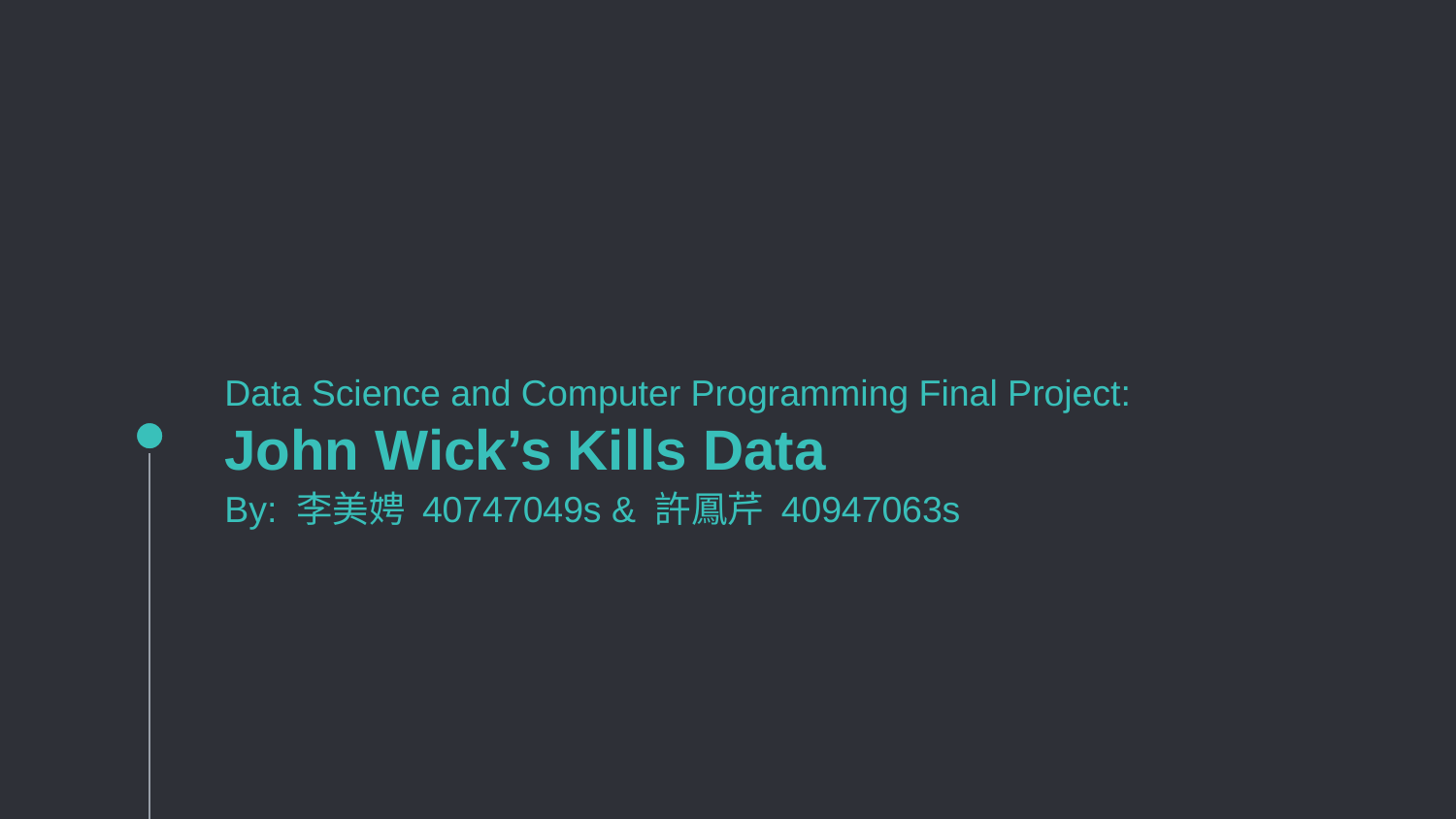

# Data Science and Computer Programming Final Project: John Wick’s Kills Data
By: 李美娉 40747049s & 許鳳芹 40947063s